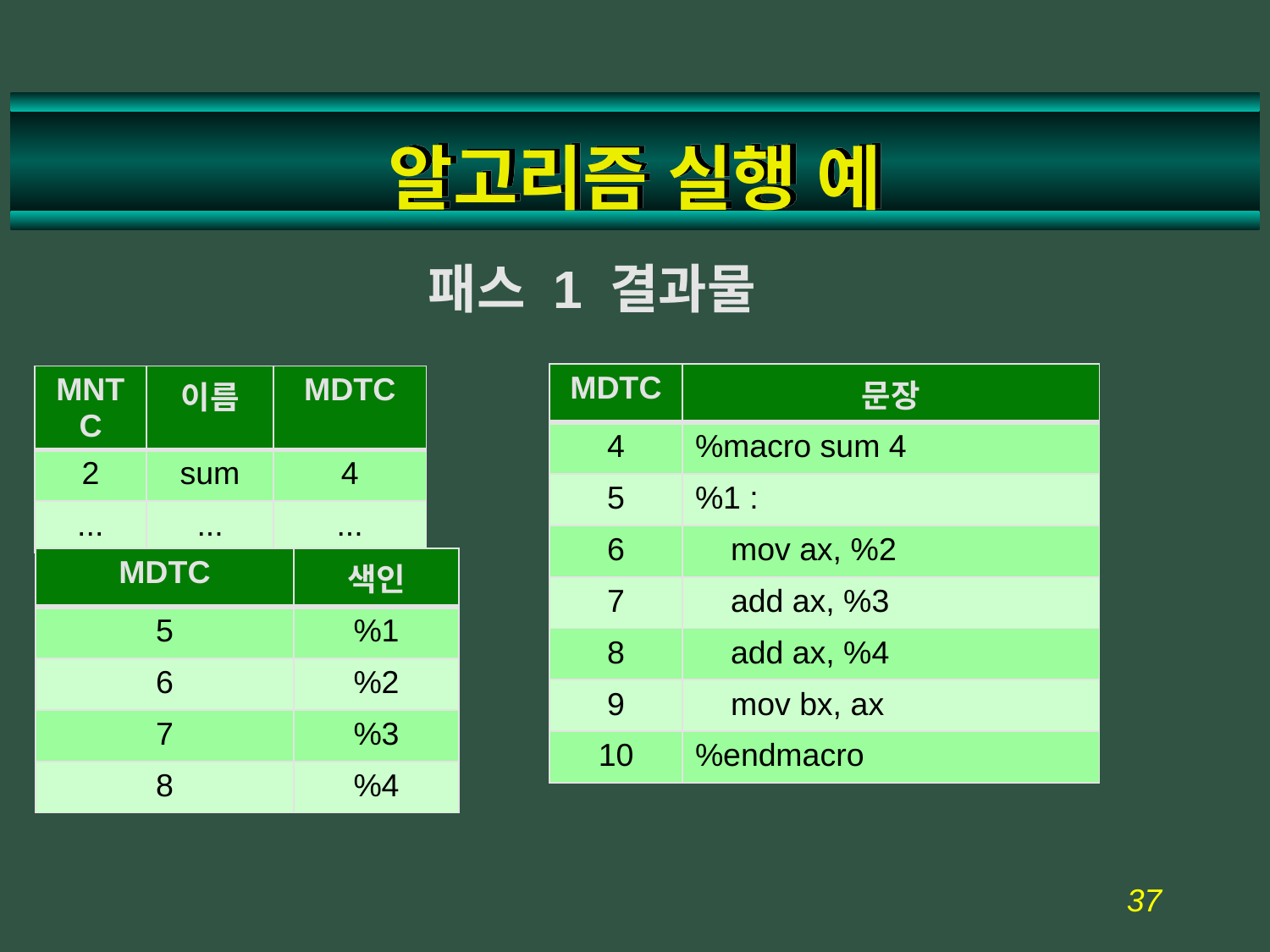

# 알고리즘 실행 예
패스 1 결과물
| MDTC | 문장 |
| --- | --- |
| 4 | %macro sum 4 |
| 5 | %1 : |
| 6 | mov ax, %2 |
| 7 | add ax, %3 |
| 8 | add ax, %4 |
| 9 | mov bx, ax |
| 10 | %endmacro |
| MNTC | 이름 | MDTC |
| --- | --- | --- |
| 2 | sum | 4 |
| ... | ... | ... |
| MDTC | 색인 |
| --- | --- |
| 5 | %1 |
| 6 | %2 |
| 7 | %3 |
| 8 | %4 |
37